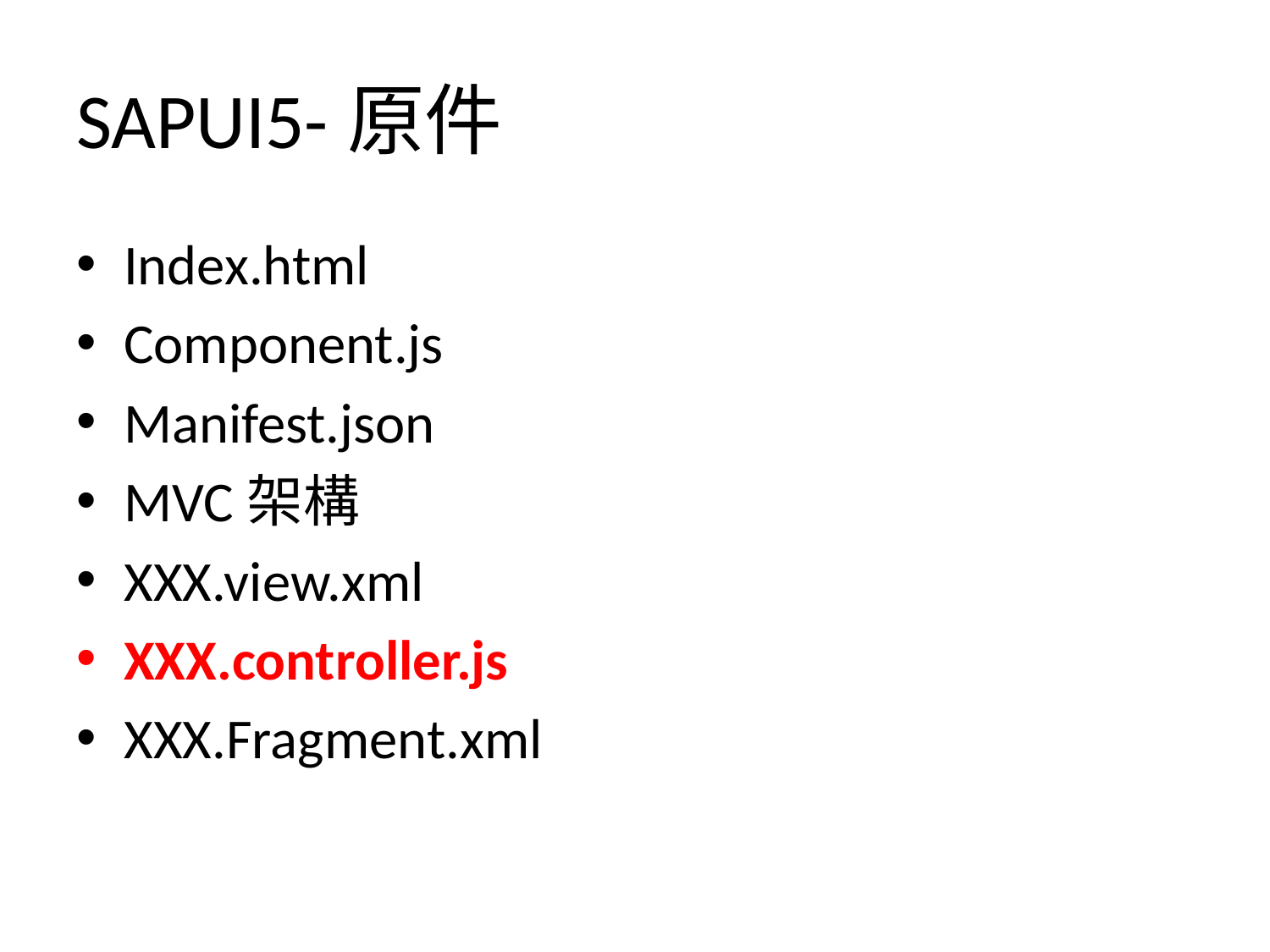

# SAPUI5-原件
Index.html
Component.js
Manifest.json
MVC架構
XXX.view.xml
XXX.controller.js
XXX.Fragment.xml